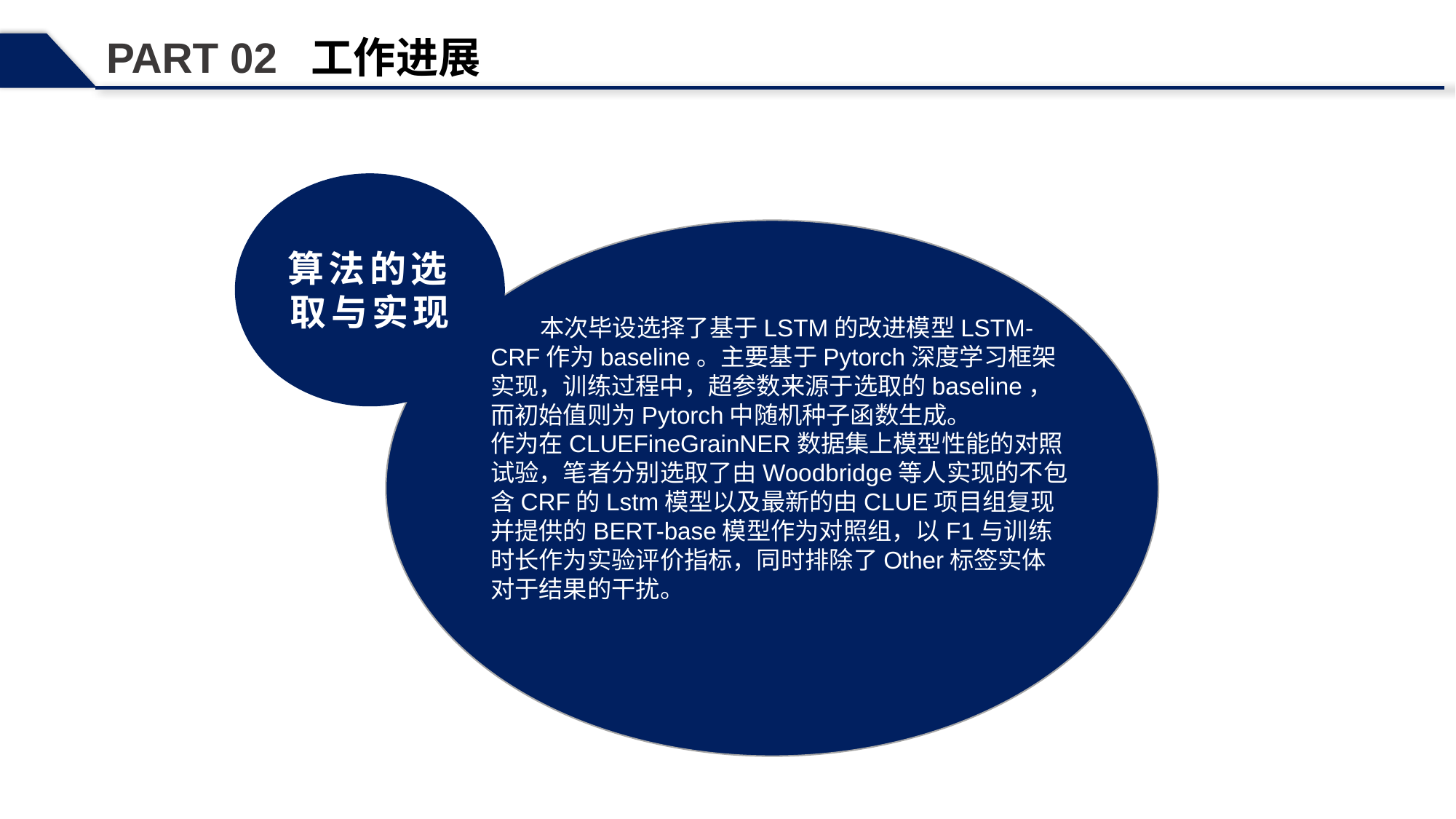

PART 02  工作进展

算法的选取与实现

        本次毕设选择了基于LSTM的改进模型LSTM-CRF作为baseline。主要基于Pytorch深度学习框架实现，训练过程中，超参数来源于选取的baseline，而初始值则为Pytorch中随机种子函数生成。
作为在CLUEFineGrainNER数据集上模型性能的对照试验，笔者分别选取了由Woodbridge等人实现的不包含CRF的Lstm模型以及最新的由CLUE项目组复现并提供的BERT-base模型作为对照组，以F1与训练时长作为实验评价指标，同时排除了Other标签实体对于结果的干扰。